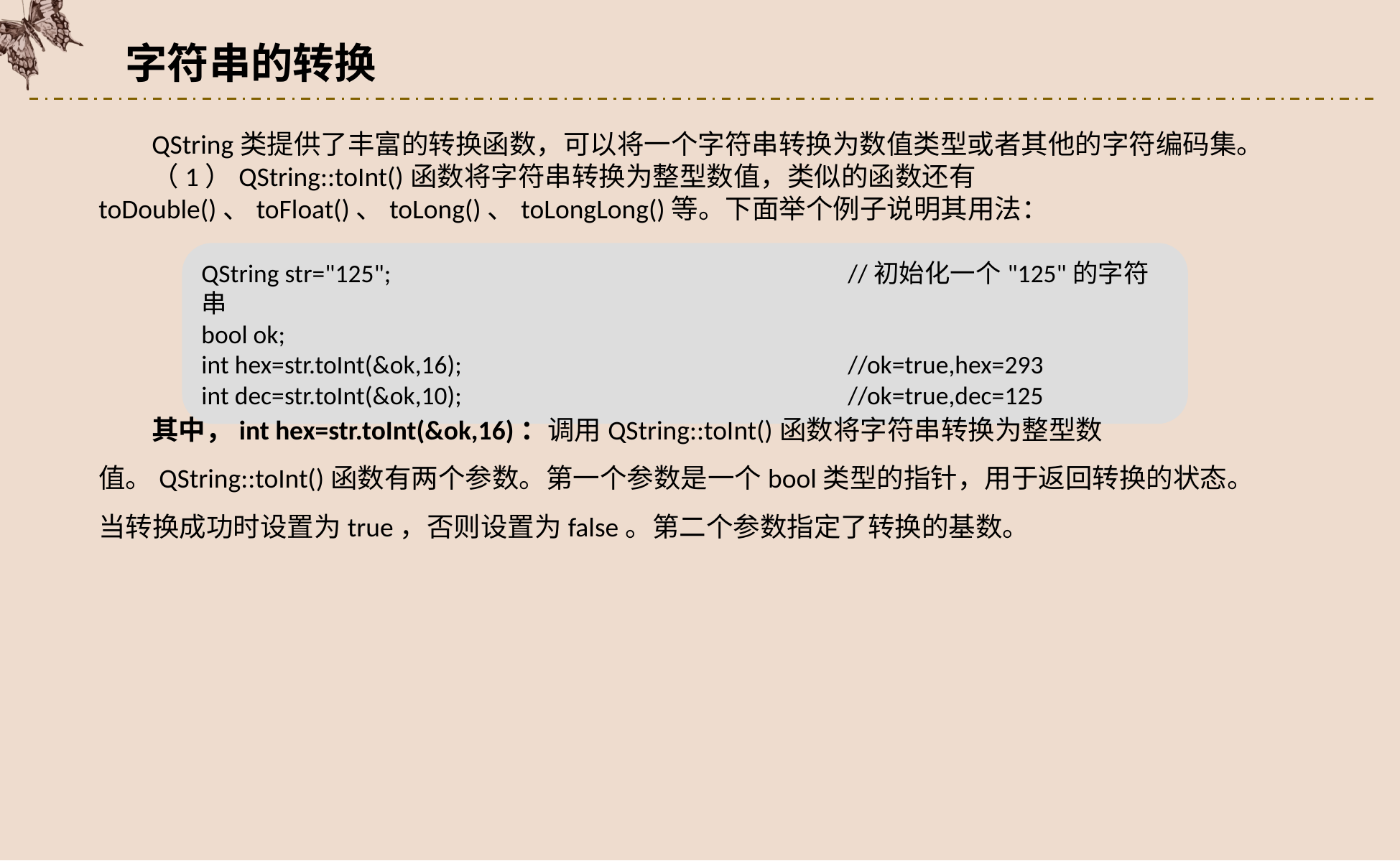

字符串的转换
QString类提供了丰富的转换函数，可以将一个字符串转换为数值类型或者其他的字符编码集。
（1）QString::toInt()函数将字符串转换为整型数值，类似的函数还有toDouble()、toFloat()、toLong()、toLongLong()等。下面举个例子说明其用法：
QString str="125";					//初始化一个"125"的字符串
bool ok;
int hex=str.toInt(&ok,16);       				//ok=true,hex=293
int dec=str.toInt(&ok,10);       				//ok=true,dec=125
其中，int hex=str.toInt(&ok,16)：调用QString::toInt()函数将字符串转换为整型数值。QString::toInt()函数有两个参数。第一个参数是一个bool类型的指针，用于返回转换的状态。当转换成功时设置为true，否则设置为false。第二个参数指定了转换的基数。